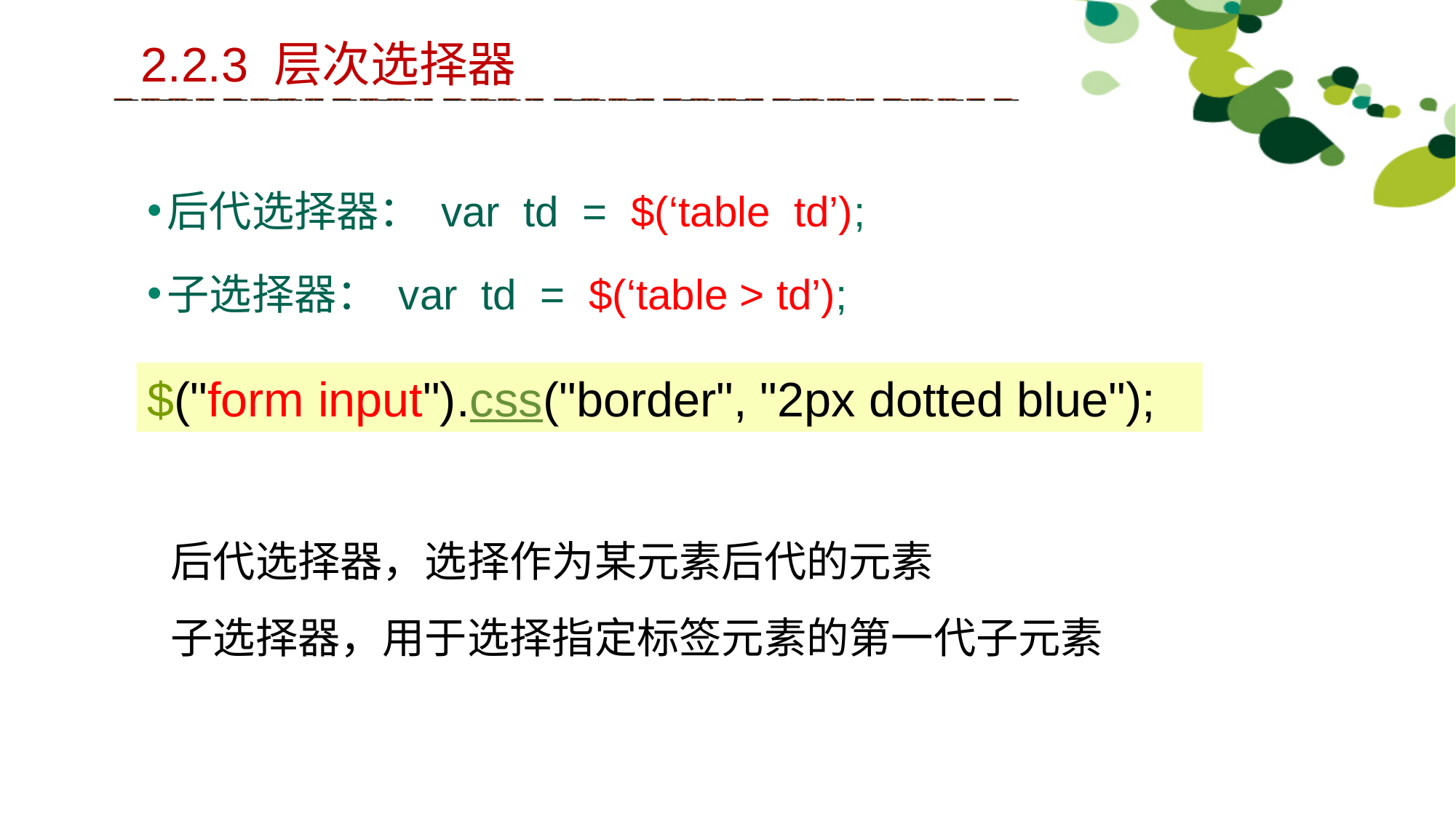

2.2.3 层次选择器
后代选择器： var  td  =  $(‘table  td’);
子选择器： var  td  =  $(‘table > td’);

$("form input").css("border", "2px dotted blue");
后代选择器，选择作为某元素后代的元素
子选择器，用于选择指定标签元素的第一代子元素